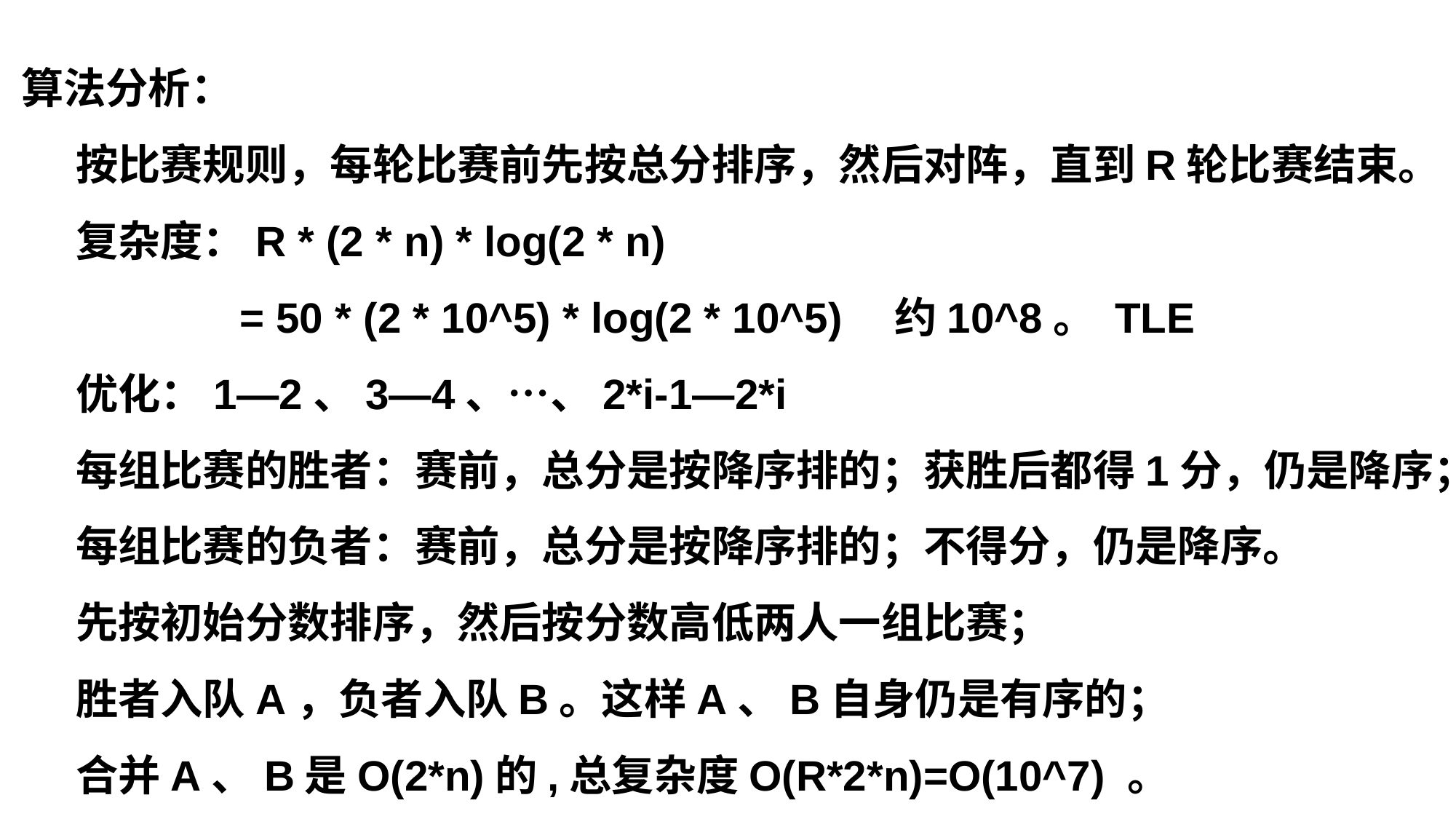

算法分析：
按比赛规则，每轮比赛前先按总分排序，然后对阵，直到R轮比赛结束。
复杂度：R * (2 * n) * log(2 * n)
		= 50 * (2 * 10^5) * log(2 * 10^5)	约10^8。 TLE
优化：1—2、3—4、…、2*i-1—2*i
每组比赛的胜者：赛前，总分是按降序排的；获胜后都得1分，仍是降序；
每组比赛的负者：赛前，总分是按降序排的；不得分，仍是降序。
先按初始分数排序，然后按分数高低两人一组比赛；
胜者入队A，负者入队B。这样A、B自身仍是有序的；
合并A、B是O(2*n)的,总复杂度O(R*2*n)=O(10^7) 。